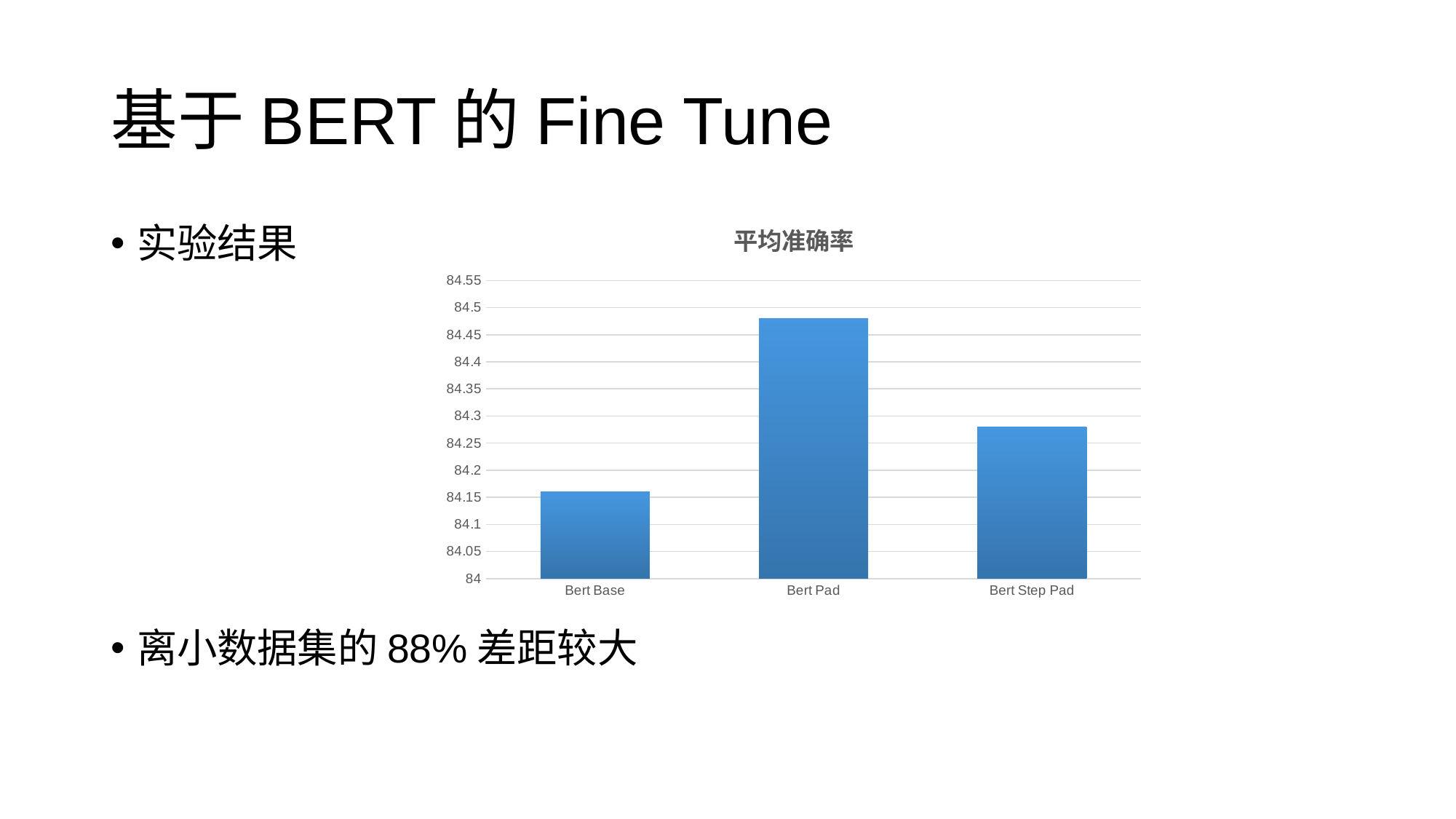

# 基于BERT的Fine Tune

### Chart: 平均准确率

| Category |  |
|---|---|
| Bert Base | 84.16 |
| Bert Pad | 84.47999999999999 |
| Bert Step Pad | 84.28 |
实验结果

离小数据集的88%差距较大